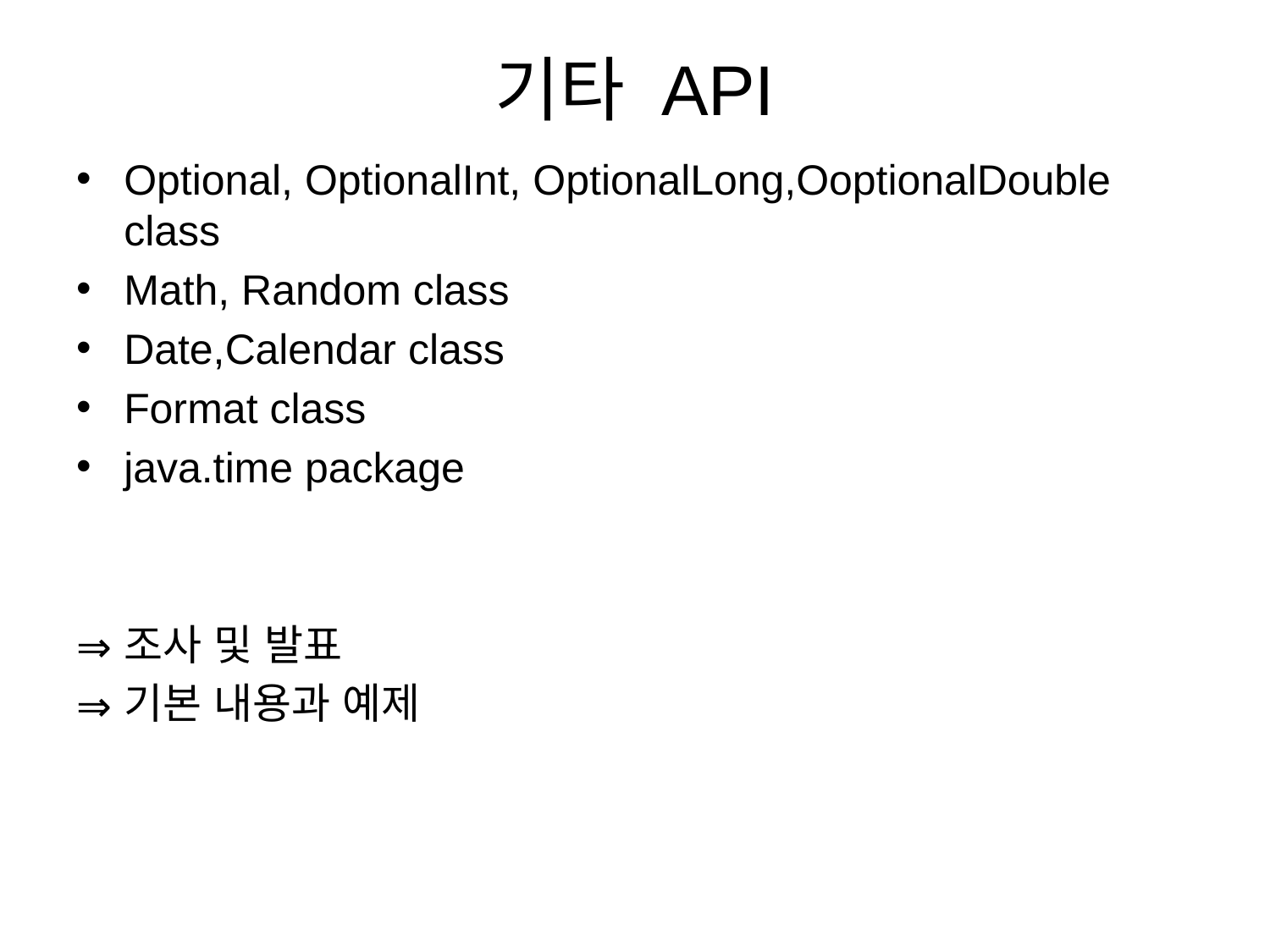

# 기타 API
Optional, OptionalInt, OptionalLong,OoptionalDouble class
Math, Random class
Date,Calendar class
Format class
java.time package

조사 및 발표
기본 내용과 예제